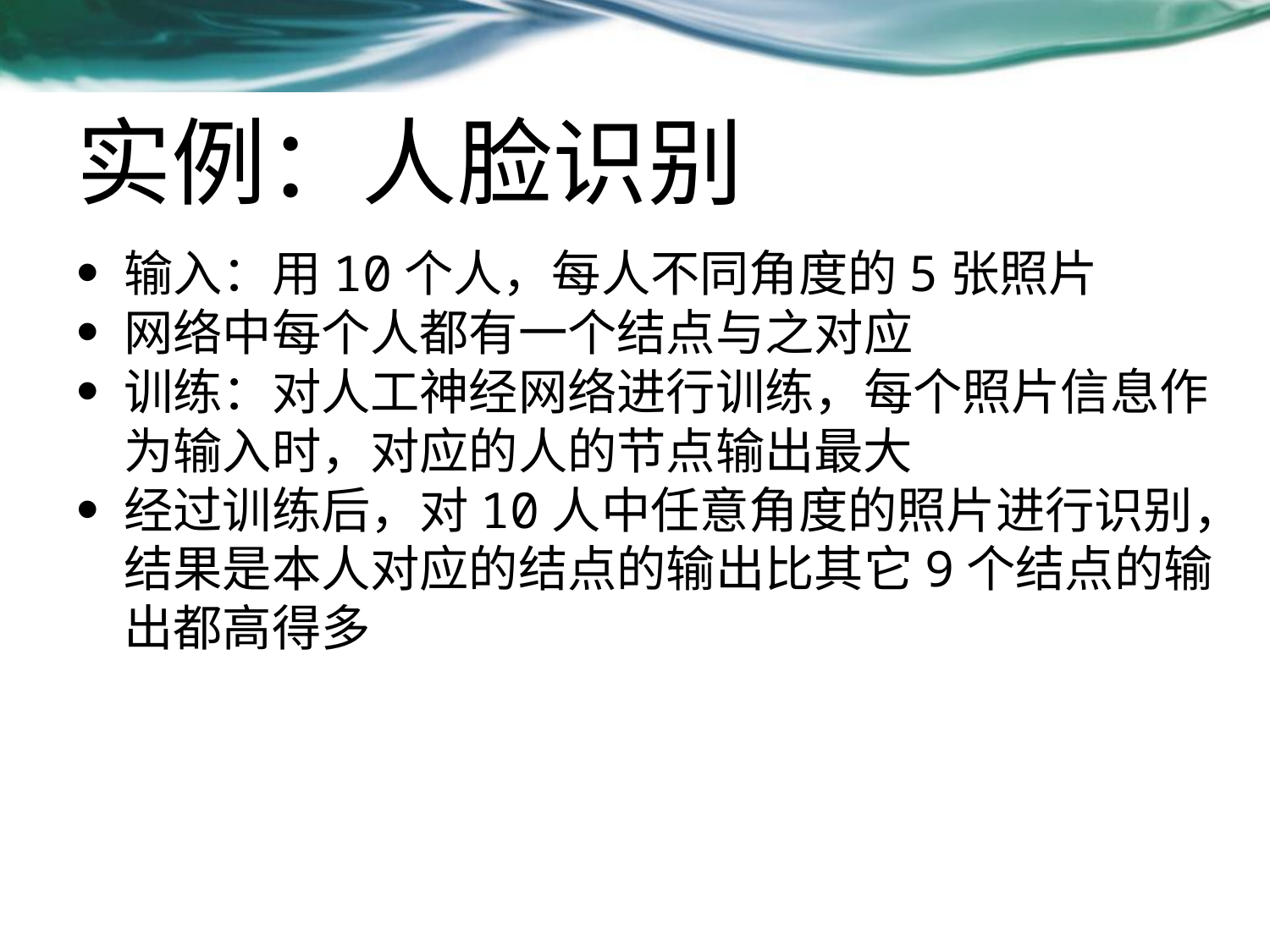

# 实例：人脸识别
输入：用10个人，每人不同角度的5张照片
网络中每个人都有一个结点与之对应
训练：对人工神经网络进行训练，每个照片信息作为输入时，对应的人的节点输出最大
经过训练后，对10人中任意角度的照片进行识别，结果是本人对应的结点的输出比其它9个结点的输出都高得多